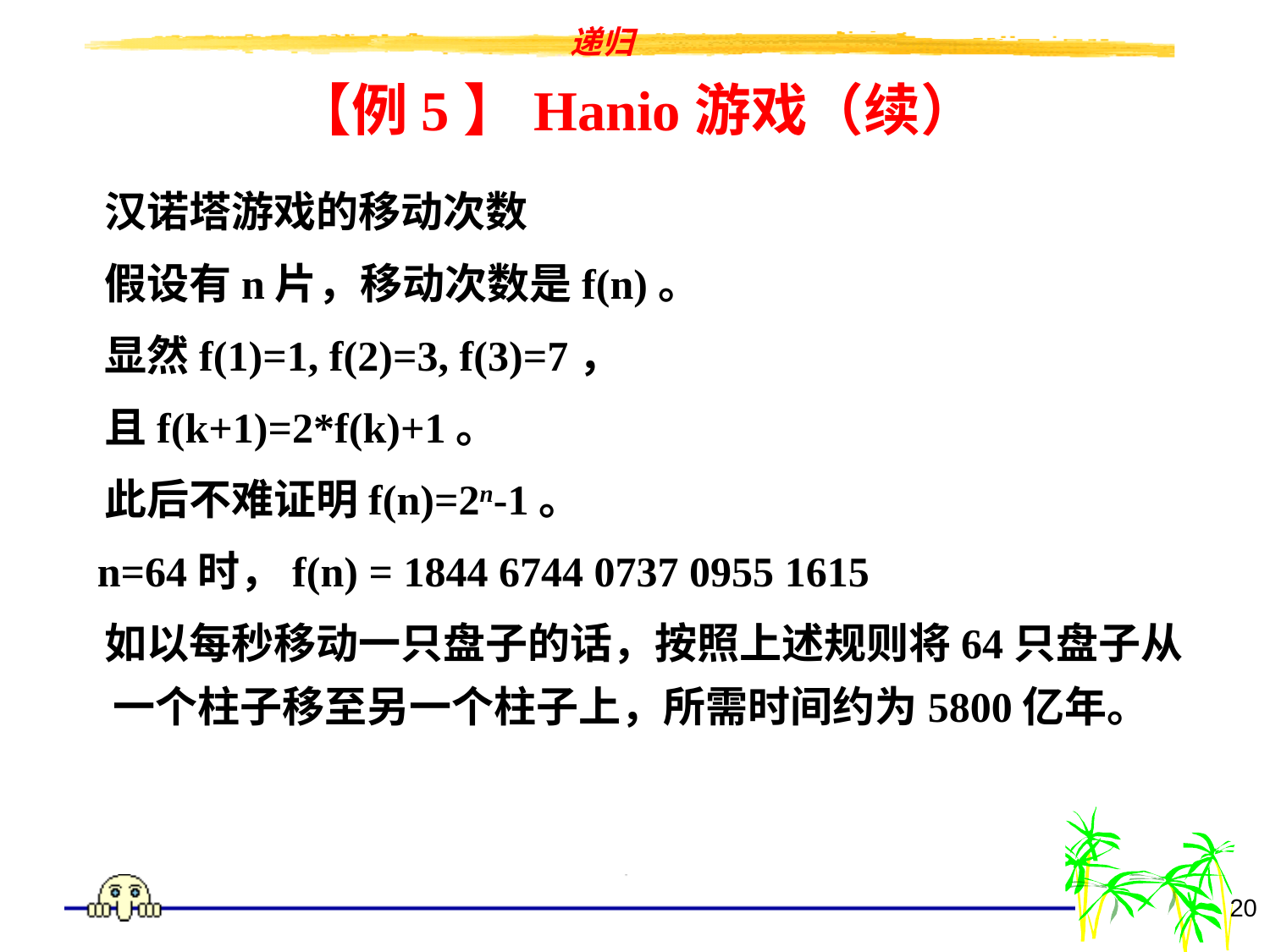

# 【例5】Hanio游戏（续）
   汉诺塔游戏的移动次数
   假设有n片，移动次数是f(n)。
   显然f(1)=1, f(2)=3, f(3)=7，
   且f(k+1)=2*f(k)+1。
   此后不难证明f(n)=2n-1。
   n=64时，f(n) = 1844 6744 0737 0955 1615
   如以每秒移动一只盘子的话，按照上述规则将64只盘子从一个柱子移至另一个柱子上，所需时间约为5800亿年。

20